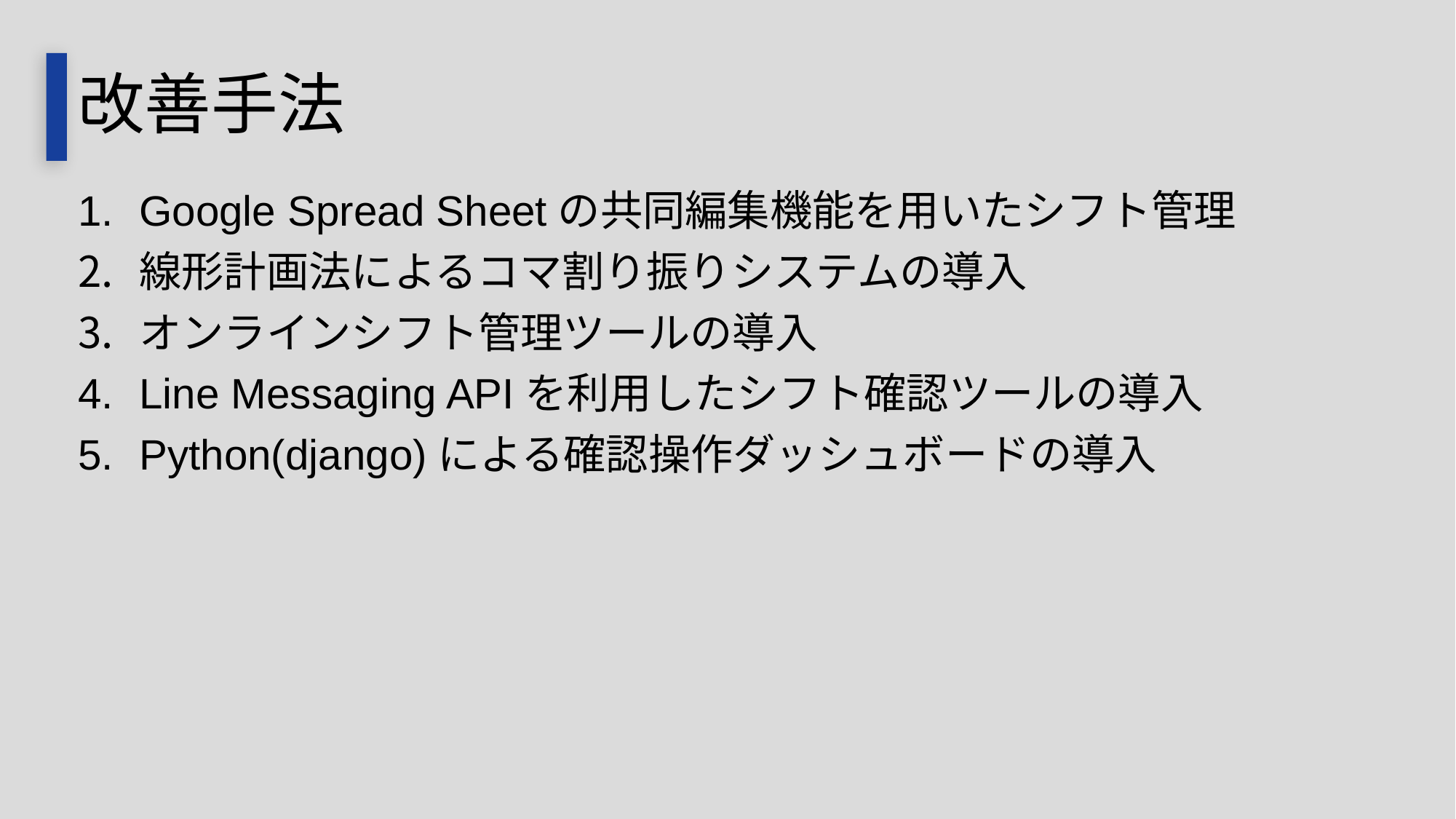

# 改善手法
Google Spread Sheetの共同編集機能を用いたシフト管理
線形計画法によるコマ割り振りシステムの導入
オンラインシフト管理ツールの導入
Line Messaging APIを利用したシフト確認ツールの導入
Python(django)による確認操作ダッシュボードの導入